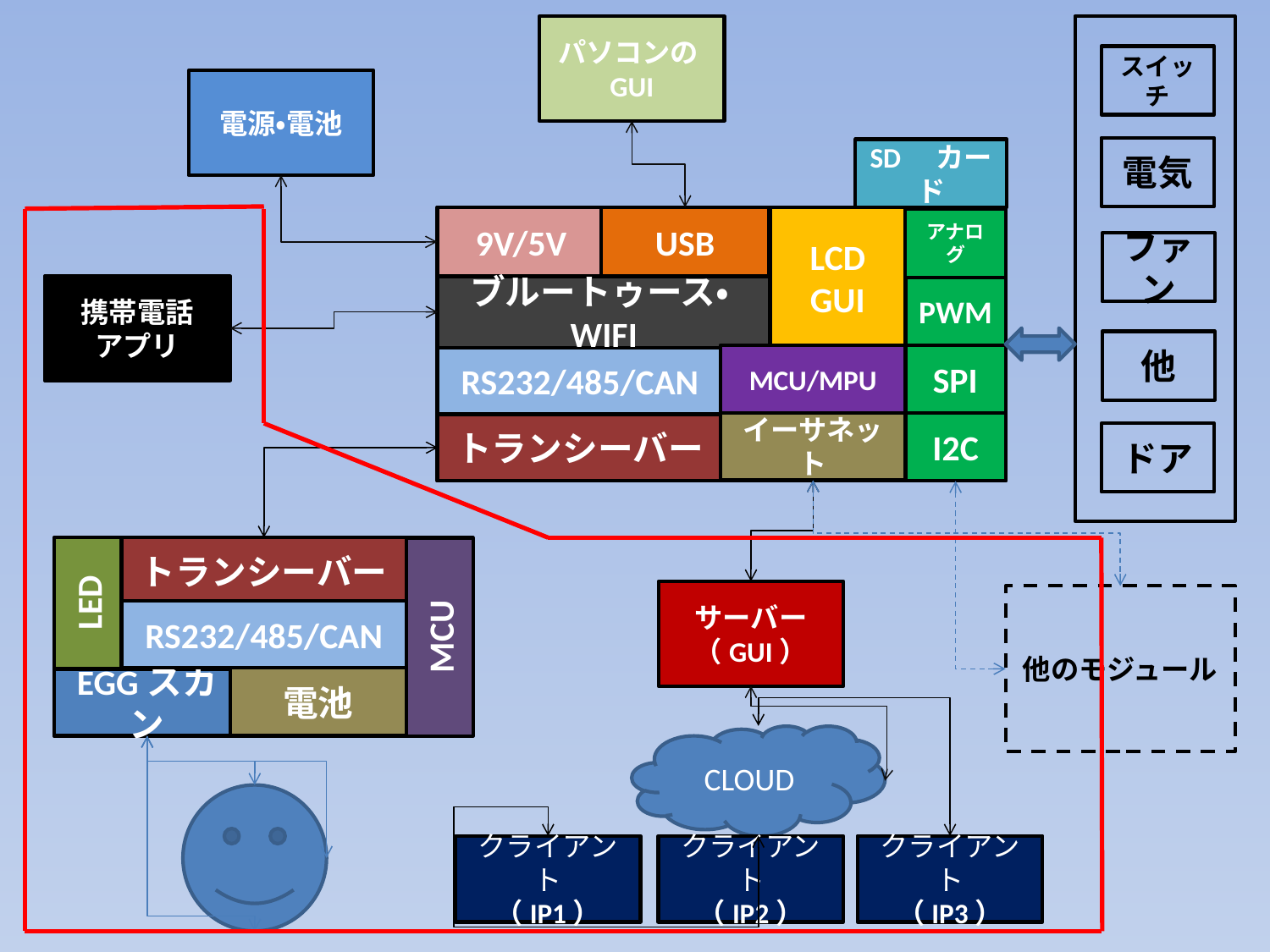

パソコンのGUI

スイッチ
電源・電池
電気
SD　カード

9V/5V
USB
LCD
GUI
アナログ
ファン
携帯電話
アプリ
ブルートゥース・WIFI
PWM

他
SPI
MCU/MPU
RS232/485/CAN
イーサネット
I2C
トランシーバー
ドア

トランシーバー
LED
サーバー
（GUI）
他のモジュール
RS232/485/CAN
MCU
電池
EGGスカン
CLOUD

クライアント
（IP1）
クライアント
（IP2）
クライアント
（IP3）